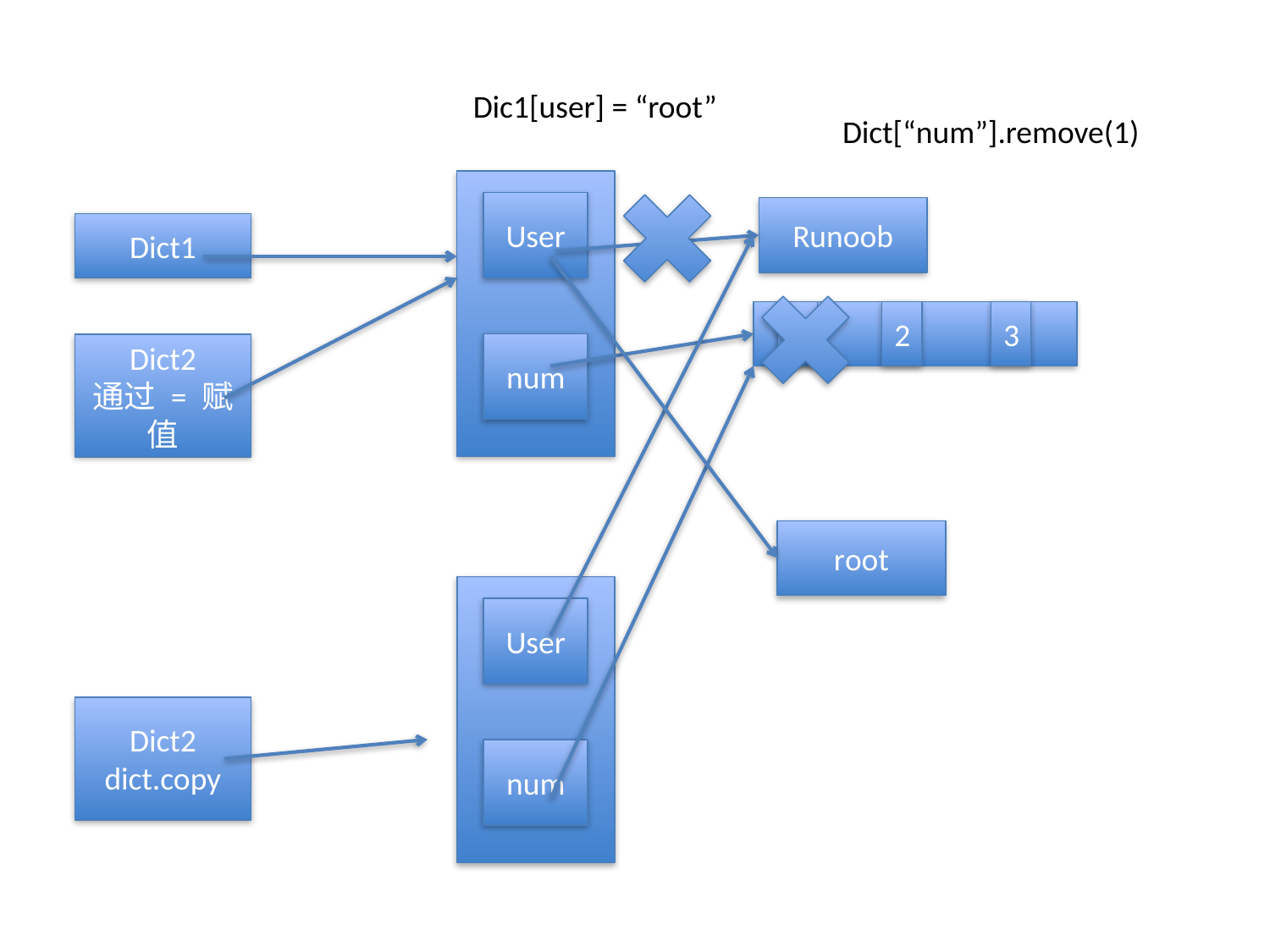

Dic1[user] = “root”
Dict[“num”].remove(1)

User
Runoob
Dict1

2
3

1
num
Dict2
通过 = 赋值
root

User
Dict2
dict.copy
num